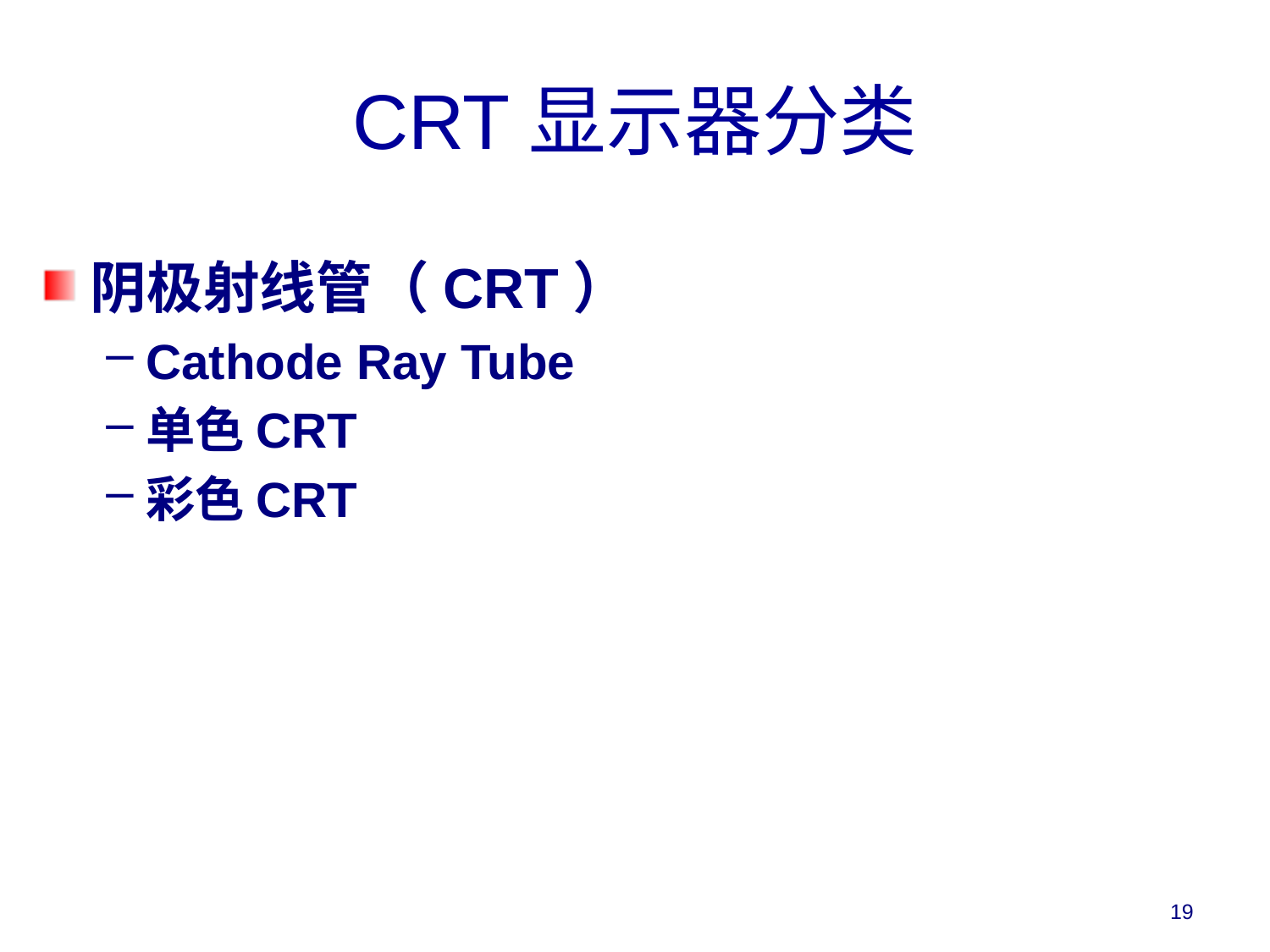

# CRT显示器分类
阴极射线管（CRT）
Cathode Ray Tube
单色CRT
彩色CRT
19